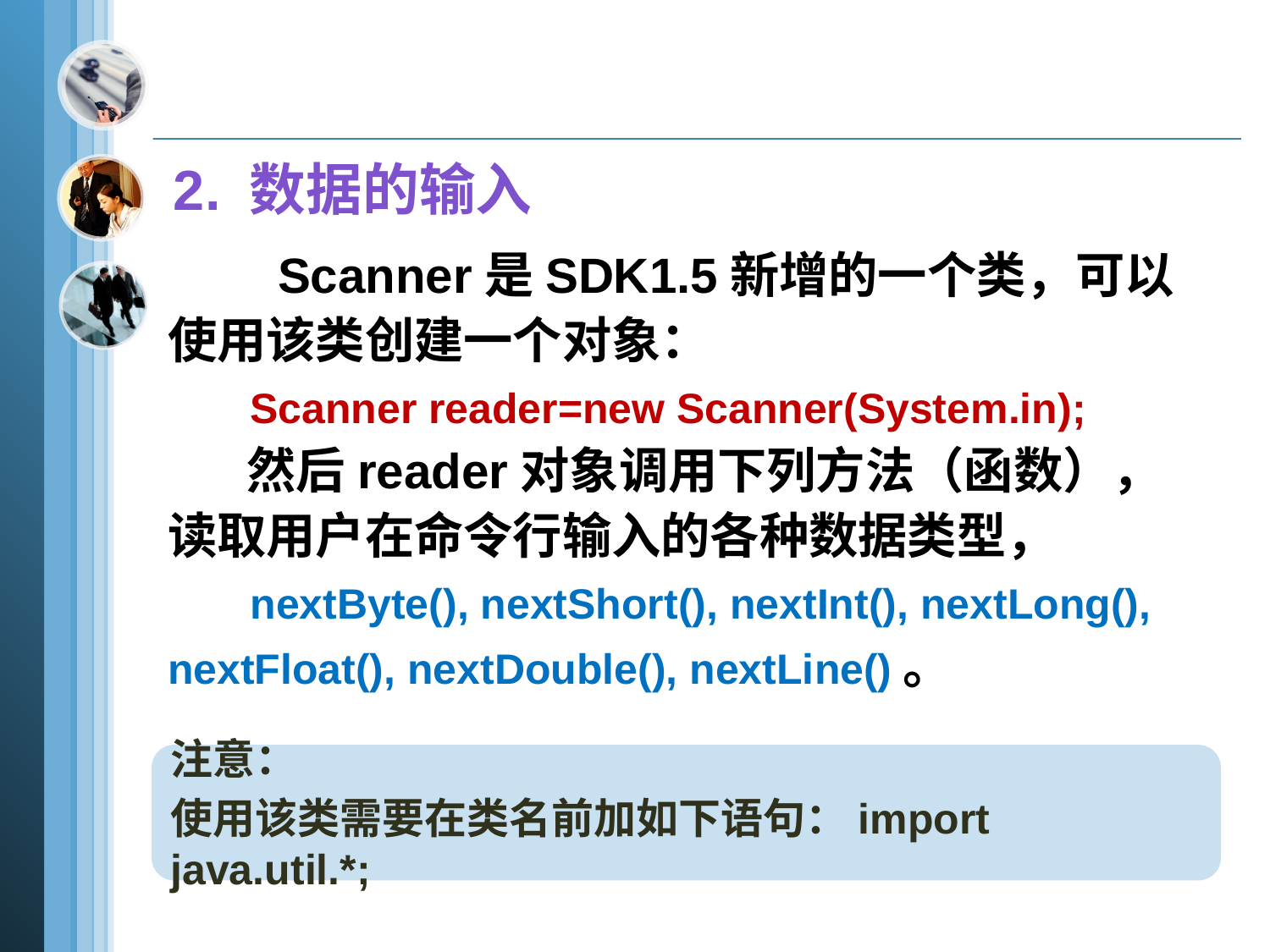

2. 数据的输入
        Scanner是SDK1.5新增的一个类，可以使用该类创建一个对象：
      Scanner reader=new Scanner(System.in);
      然后reader对象调用下列方法（函数），读取用户在命令行输入的各种数据类型，
      nextByte(), nextShort(), nextInt(), nextLong(), nextFloat(), nextDouble(), nextLine()。

注意：
使用该类需要在类名前加如下语句：import java.util.*;